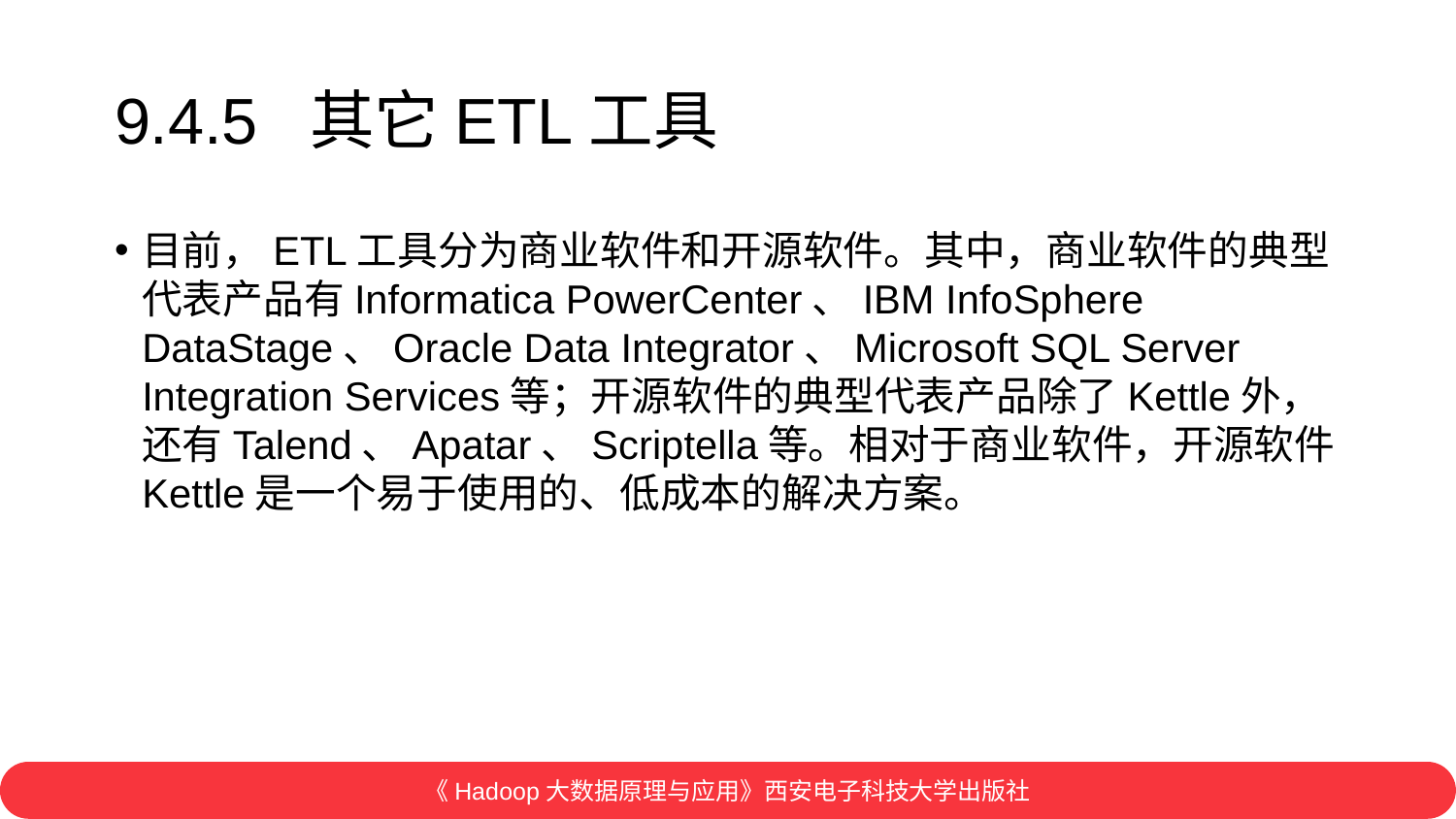

# 9.4.5  其它ETL工具
目前，ETL工具分为商业软件和开源软件。其中，商业软件的典型代表产品有Informatica PowerCenter、IBM InfoSphere DataStage、Oracle Data Integrator、Microsoft SQL Server Integration Services等；开源软件的典型代表产品除了Kettle外，还有Talend、Apatar、Scriptella等。相对于商业软件，开源软件Kettle是一个易于使用的、低成本的解决方案。